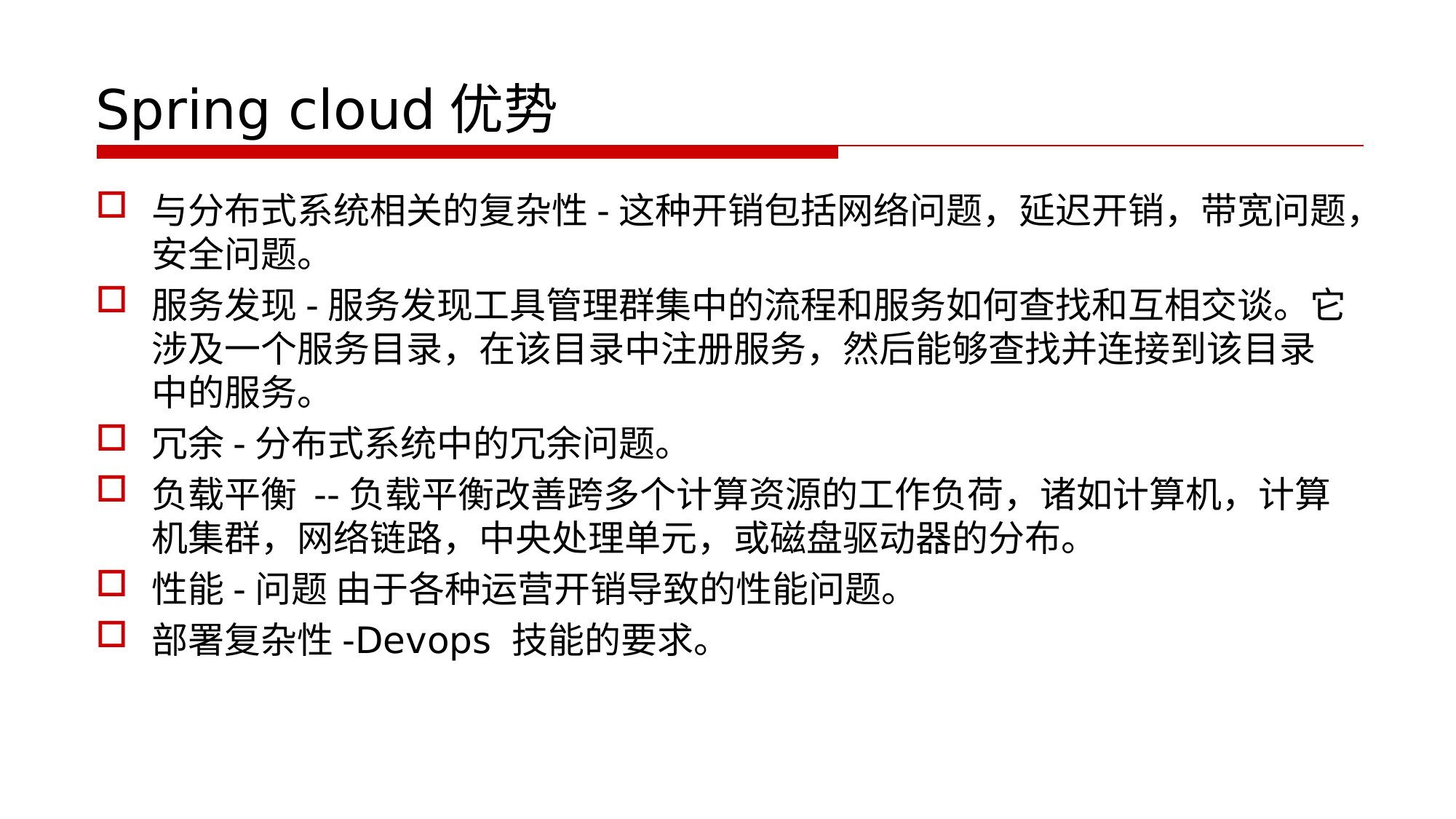

# Spring cloud优势
与分布式系统相关的复杂性-这种开销包括网络问题，延迟开销，带宽问题，安全问题。
服务发现-服务发现工具管理群集中的流程和服务如何查找和互相交谈。它涉及一个服务目录，在该目录中注册服务，然后能够查找并连接到该目录中的服务。
冗余-分布式系统中的冗余问题。
负载平衡 --负载平衡改善跨多个计算资源的工作负荷，诸如计算机，计算机集群，网络链路，中央处理单元，或磁盘驱动器的分布。
性能-问题 由于各种运营开销导致的性能问题。
部署复杂性-Devops 技能的要求。